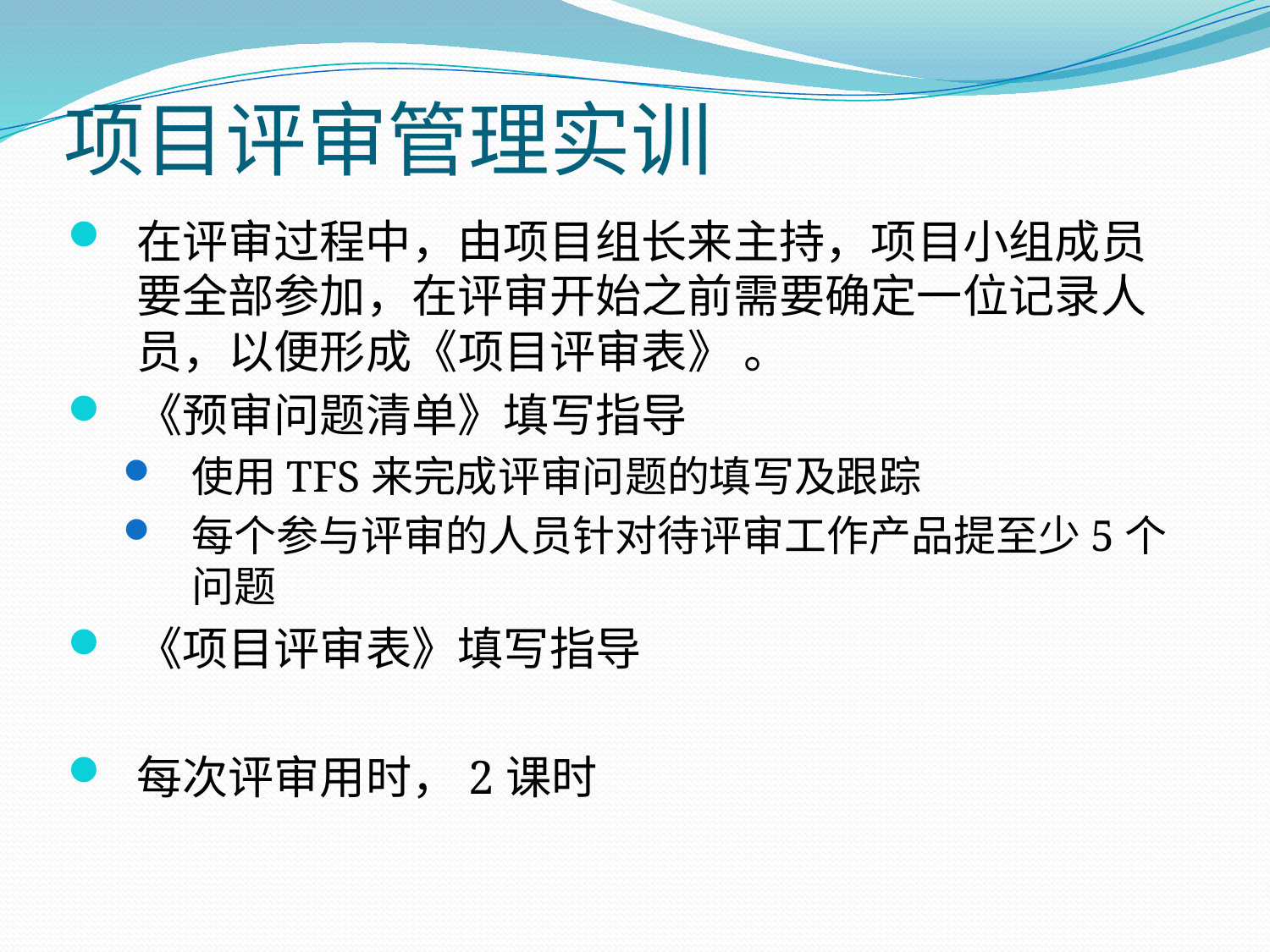

项目评审管理实训
在评审过程中，由项目组长来主持，项目小组成员要全部参加，在评审开始之前需要确定一位记录人员，以便形成《项目评审表》 。
《预审问题清单》填写指导
使用TFS来完成评审问题的填写及跟踪
每个参与评审的人员针对待评审工作产品提至少5个问题
《项目评审表》填写指导

每次评审用时，2课时